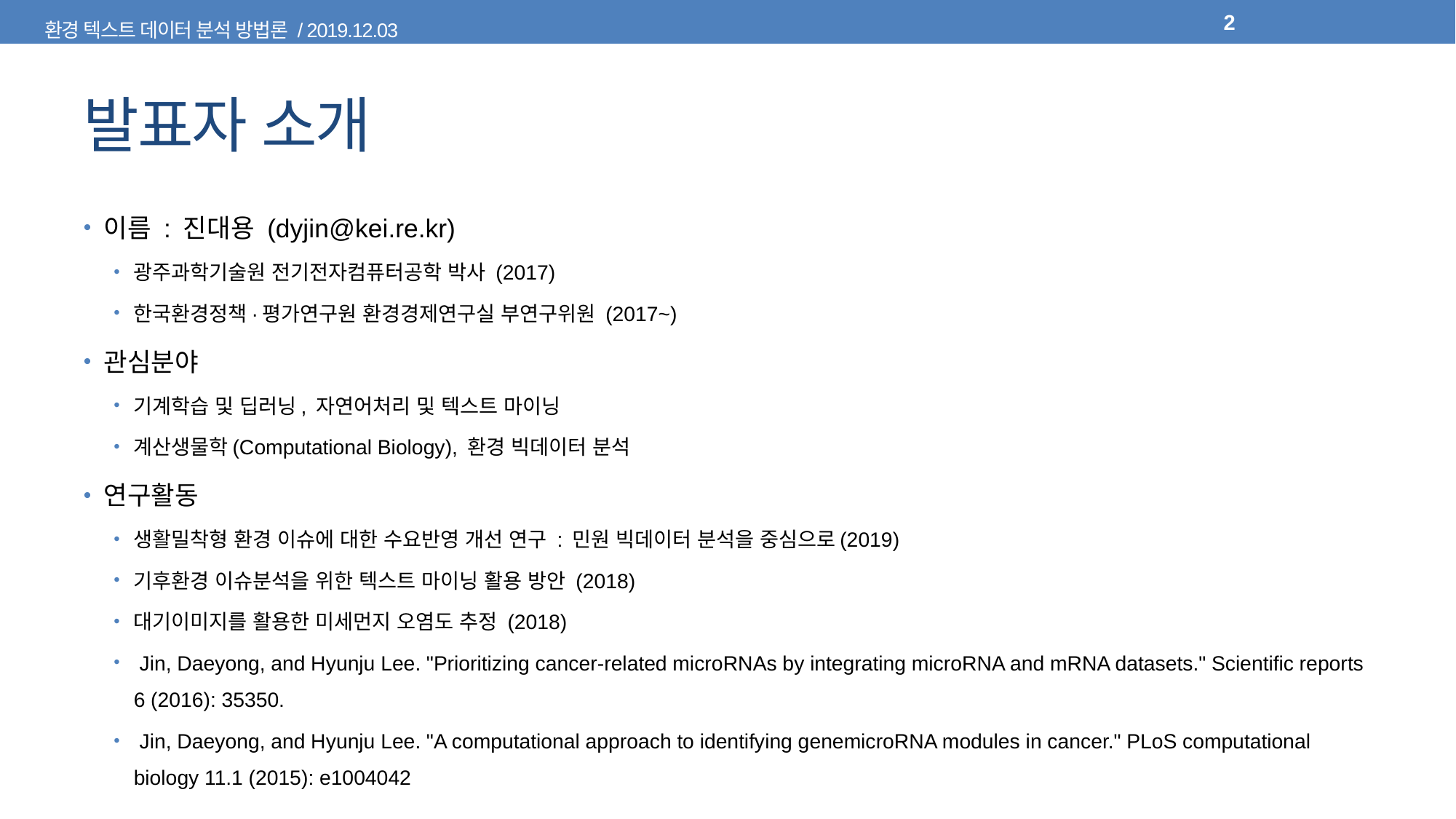

2
# 발표자 소개
이름 : 진대용 (dyjin@kei.re.kr)
광주과학기술원 전기전자컴퓨터공학 박사 (2017)
한국환경정책·평가연구원 환경경제연구실 부연구위원 (2017~)
관심분야
기계학습 및 딥러닝, 자연어처리 및 텍스트 마이닝
계산생물학(Computational Biology), 환경 빅데이터 분석
연구활동
생활밀착형 환경 이슈에 대한 수요반영 개선 연구 : 민원 빅데이터 분석을 중심으로(2019)
기후환경 이슈분석을 위한 텍스트 마이닝 활용 방안 (2018)
대기이미지를 활용한 미세먼지 오염도 추정 (2018)
 Jin, Daeyong, and Hyunju Lee. "Prioritizing cancer-related microRNAs by integrating microRNA and mRNA datasets." Scientific reports 6 (2016): 35350.
 Jin, Daeyong, and Hyunju Lee. "A computational approach to identifying genemicroRNA modules in cancer." PLoS computational biology 11.1 (2015): e1004042